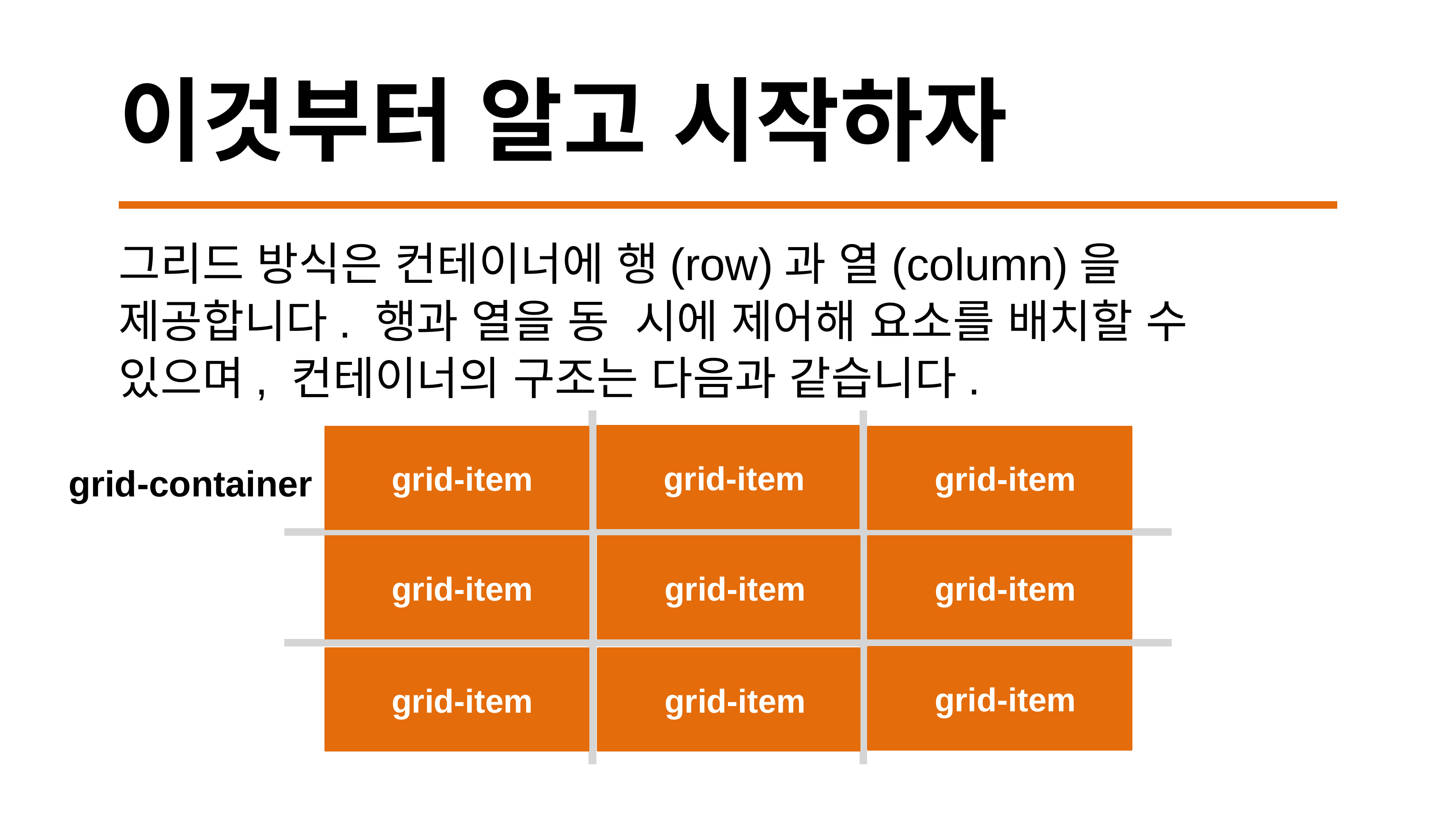

# 이것부터 알고 시작하자

그리드 방식은 컨테이너에 행(row)과 열(column)을 제공합니다. 행과 열을 동  시에 제어해 요소를 배치할 수  있으며, 컨테이너의 구조는 다음과 같습니다.

grid-item
grid-item
grid-item
grid-container

grid-item
grid-item
grid-item

grid-item
grid-item
grid-item